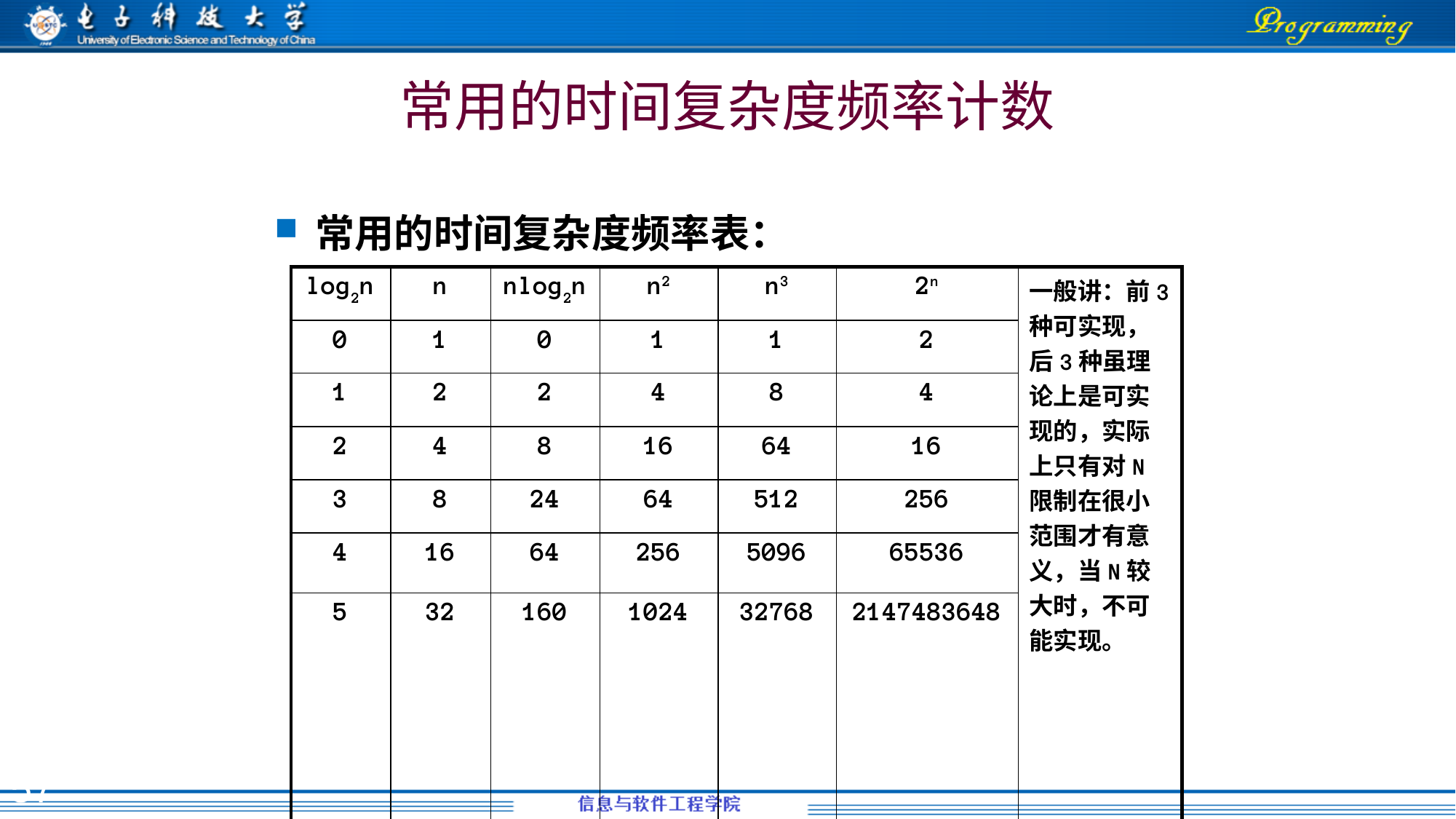

# 常用的时间复杂度频率计数
常用的时间复杂度频率表：
| log2n | n | nlog2n | n2 | n3 | 2n | 一般讲：前3种可实现，后3种虽理论上是可实现的，实际上只有对N限制在很小范围才有意义，当N较大时，不可能实现。 |
| --- | --- | --- | --- | --- | --- | --- |
| 0 | 1 | 0 | 1 | 1 | 2 |  |
| 1 | 2 | 2 | 4 | 8 | 4 |  |
| 2 | 4 | 8 | 16 | 64 | 16 |  |
| 3 | 8 | 24 | 64 | 512 | 256 |  |
| 4 | 16 | 64 | 256 | 5096 | 65536 |  |
| 5 | 32 | 160 | 1024 | 32768 | 2147483648 |  |
57